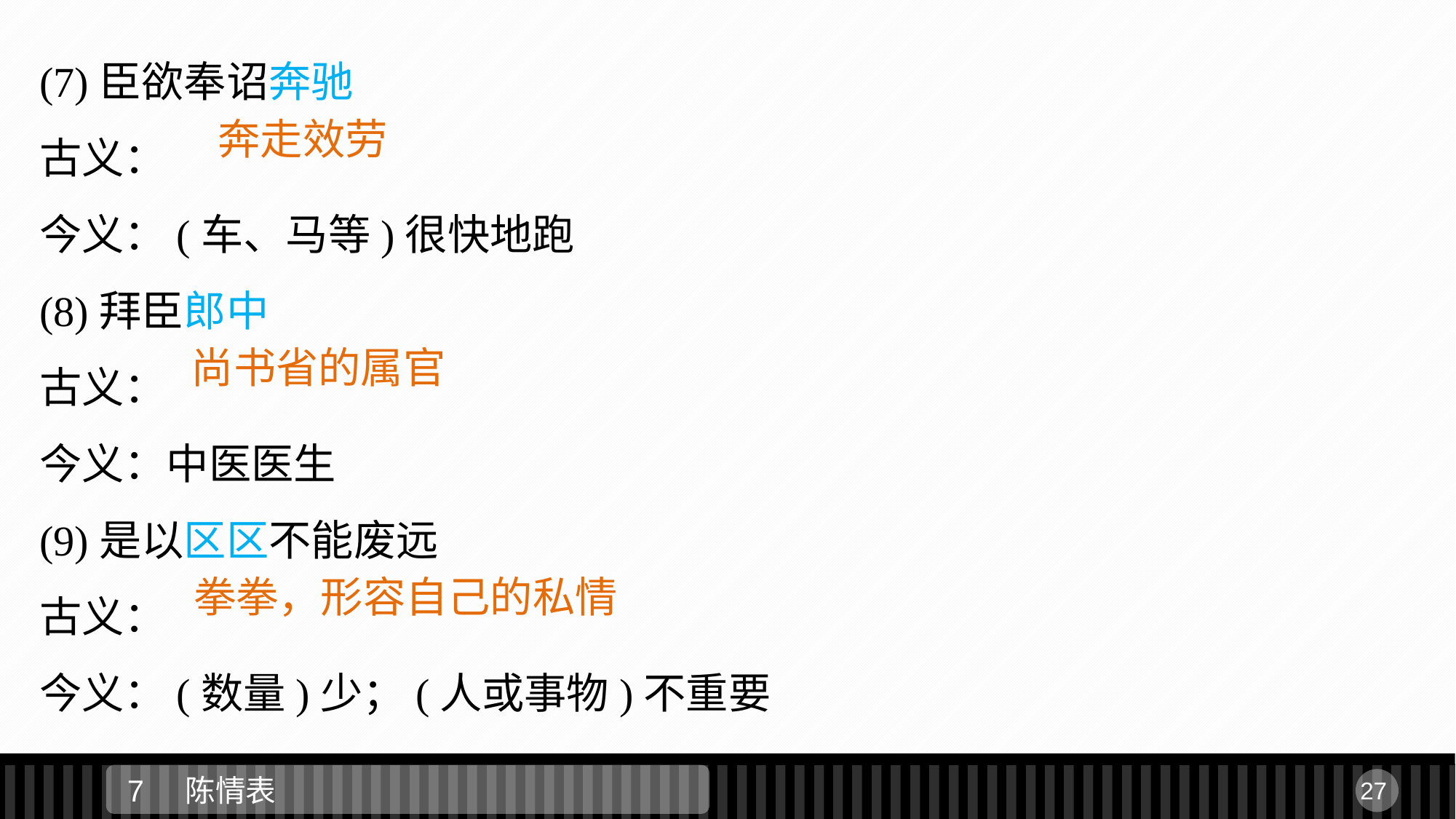

(7)臣欲奉诏奔驰
古义：
今义：(车、马等)很快地跑
(8)拜臣郎中
古义：
今义：中医医生
(9)是以区区不能废远
古义：
今义：(数量)少；(人或事物)不重要
奔走效劳
尚书省的属官
拳拳，形容自己的私情